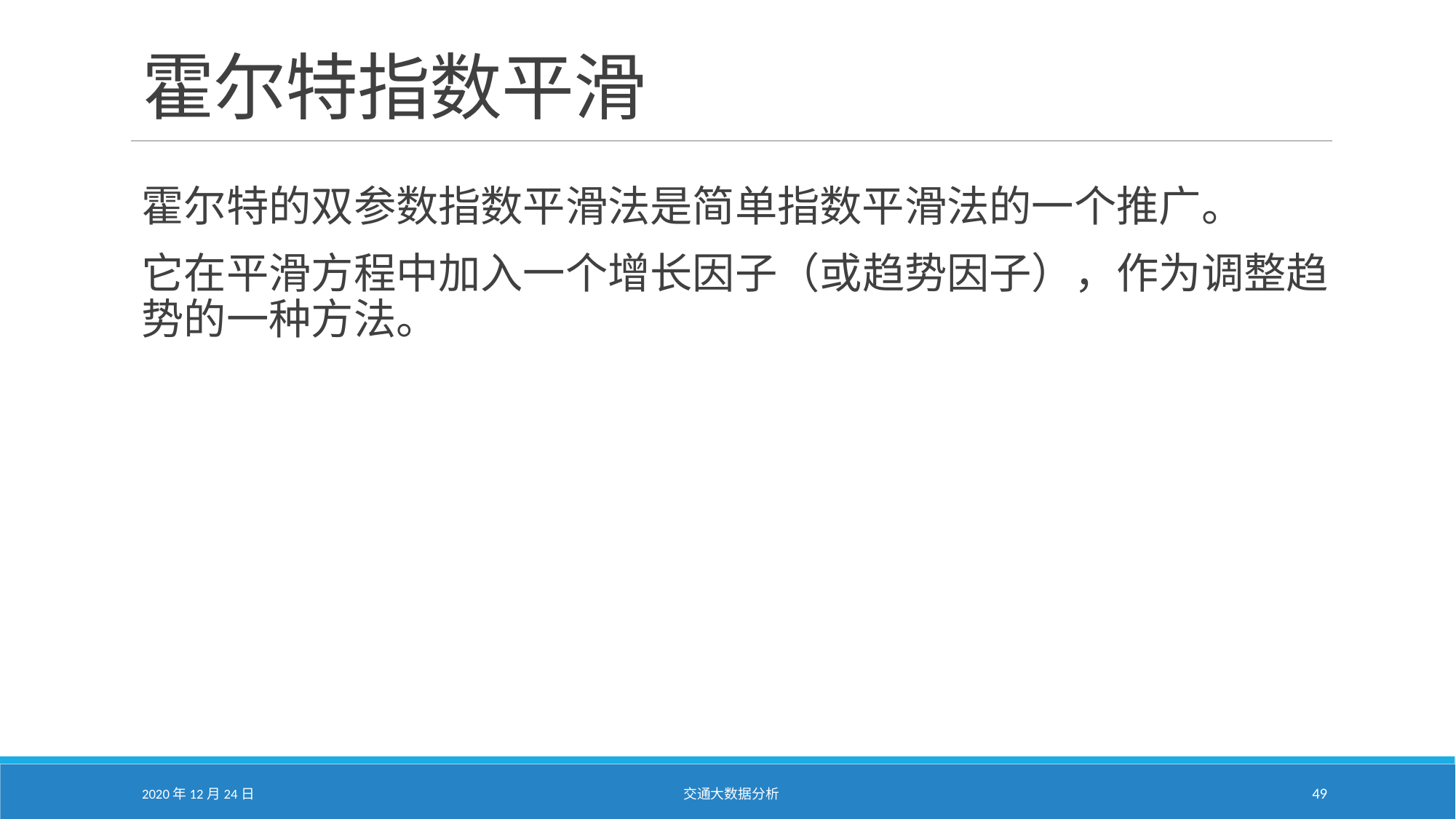

# 霍尔特指数平滑
霍尔特的双参数指数平滑法是简单指数平滑法的一个推广。
它在平滑方程中加入一个增长因子（或趋势因子），作为调整趋势的一种方法。
2020年12月24日
交通大数据分析
49